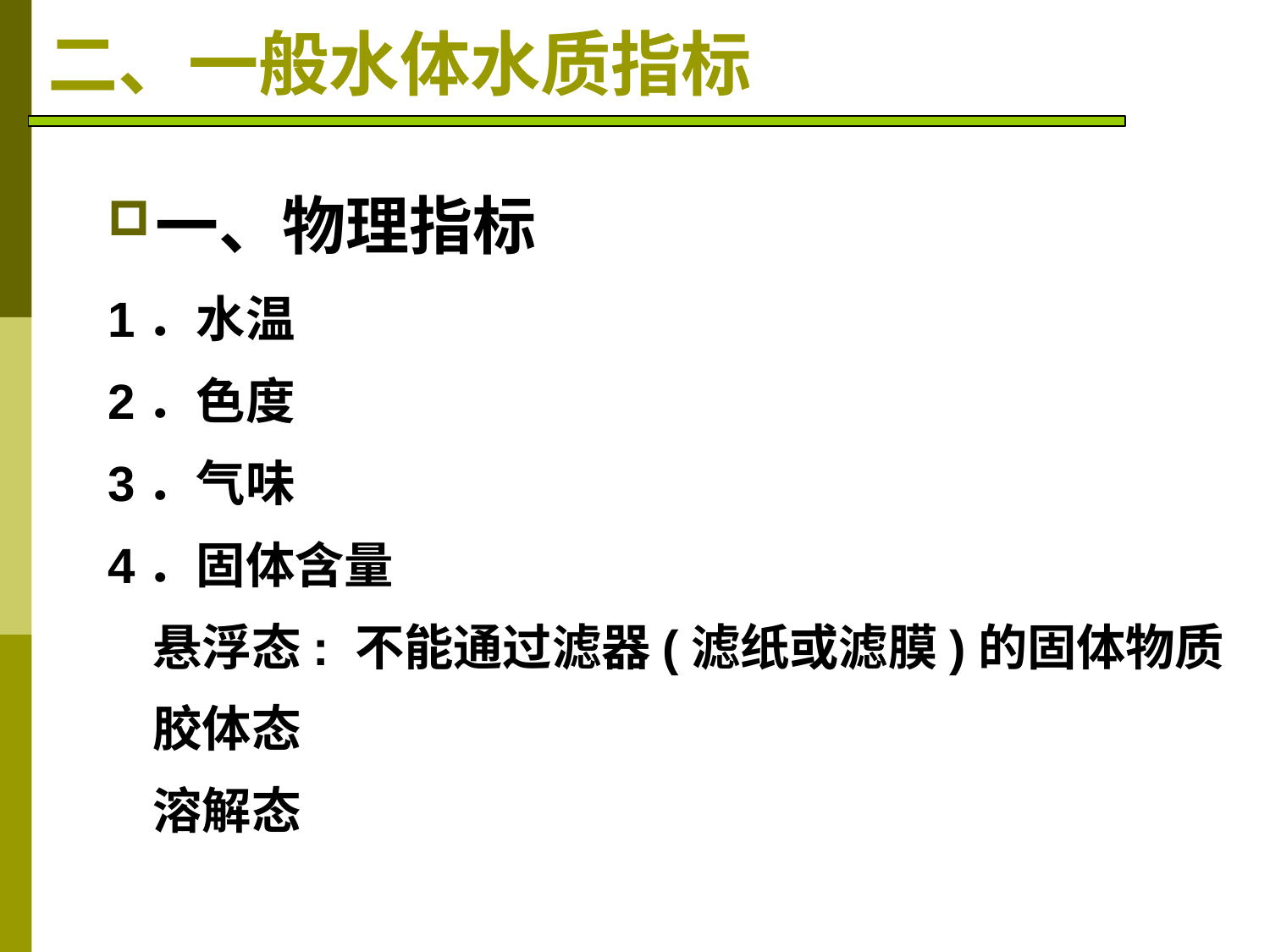

# 二、一般水体水质指标

一、物理指标
1．水温
2．色度
3．气味
4．固体含量
   悬浮态: 不能通过滤器(滤纸或滤膜)的固体物质
   胶体态
   溶解态